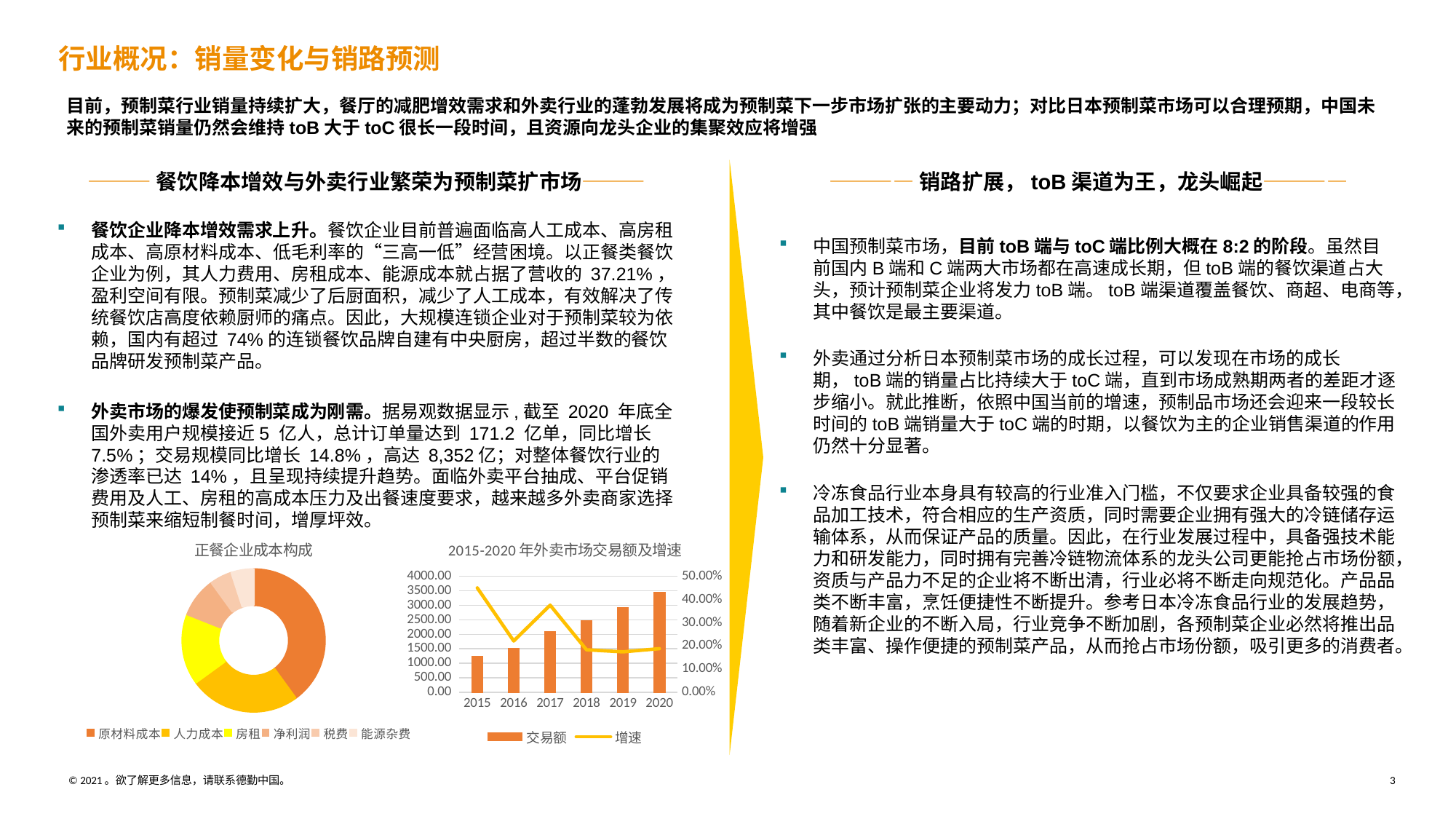

行业概况：销量变化与销路预测
目前，预制菜行业销量持续扩大，餐厅的减肥增效需求和外卖行业的蓬勃发展将成为预制菜下一步市场扩张的主要动力；对比日本预制菜市场可以合理预期，中国未来的预制菜销量仍然会维持toB大于toC很长一段时间，且资源向龙头企业的集聚效应将增强
———餐饮降本增效与外卖行业繁荣为预制菜扩市场———
————销路扩展，toB渠道为王，龙头崛起————
餐饮企业降本增效需求上升。餐饮企业目前普遍面临高人工成本、高房租成本、高原材料成本、低毛利率的“三高一低”经营困境。以正餐类餐饮企业为例，其人力费用、房租成本、能源成本就占据了营收的 37.21%，盈利空间有限。预制菜减少了后厨面积，减少了人工成本，有效解决了传统餐饮店高度依赖厨师的痛点。因此，大规模连锁企业对于预制菜较为依赖，国内有超过 74%的连锁餐饮品牌自建有中央厨房，超过半数的餐饮品牌研发预制菜产品。

中国预制菜市场，目前toB端与toC端比例大概在8:2的阶段。虽然目前国内B端和C端两大市场都在高速成长期，但toB端的餐饮渠道占大头，预计预制菜企业将发力toB端。toB端渠道覆盖餐饮、商超、电商等，其中餐饮是最主要渠道。
外卖通过分析日本预制菜市场的成长过程，可以发现在市场的成长期，toB端的销量占比持续大于toC端，直到市场成熟期两者的差距才逐步缩小。就此推断，依照中国当前的增速，预制品市场还会迎来一段较长时间的toB端销量大于toC端的时期，以餐饮为主的企业销售渠道的作用仍然十分显著。
外卖市场的爆发使预制菜成为刚需。据易观数据显示,截至 2020 年底全国外卖用户规模接近5 亿人，总计订单量达到 171.2 亿单，同比增长 7.5%；交易规模同比增长 14.8%，高达 8,352亿；对整体餐饮行业的渗透率已达 14%，且呈现持续提升趋势。面临外卖平台抽成、平台促销费用及人工、房租的高成本压力及出餐速度要求，越来越多外卖商家选择预制菜来缩短制餐时间，增厚坪效。

冷冻食品行业本身具有较高的行业准入门槛，不仅要求企业具备较强的食品加工技术，符合相应的生产资质，同时需要企业拥有强大的冷链储存运输体系，从而保证产品的质量。因此，在行业发展过程中，具备强技术能力和研发能力，同时拥有完善冷链物流体系的龙头公司更能抢占市场份额，资质与产品力不足的企业将不断出清，行业必将不断走向规范化。产品品类不断丰富，烹饪便捷性不断提升。参考日本冷冻食品行业的发展趋势，随着新企业的不断入局，行业竞争不断加剧，各预制菜企业必然将推出品类丰富、操作便捷的预制菜产品，从而抢占市场份额，吸引更多的消费者。

### Chart: 正餐企业成本构成

| Category |  |
|---|---|
| 原材料成本 | 0.4 |
| 人力成本 | 0.25 |
| 房租 | 0.16 |
| 净利润 | 0.09 |
| 税费 | 0.05 |
| 能源杂费 | 0.05 |

### Chart: 2015-2020年外卖市场交易额及增速

| Category | 交易额 | 增速 |
|---|---|---|
| 2015 | 1248.0 | 0.4498 |
| 2016 | 1524.0 | 0.22115384615384626 |
| 2017 | 2096.0 | 0.37532808398950124 |
| 2018 | 2480.0 | 0.1832061068702291 |
| 2019 | 2912.5 | 0.1743951612903225 |
| 2020 | 3460.0 | 0.18798283261802573 |